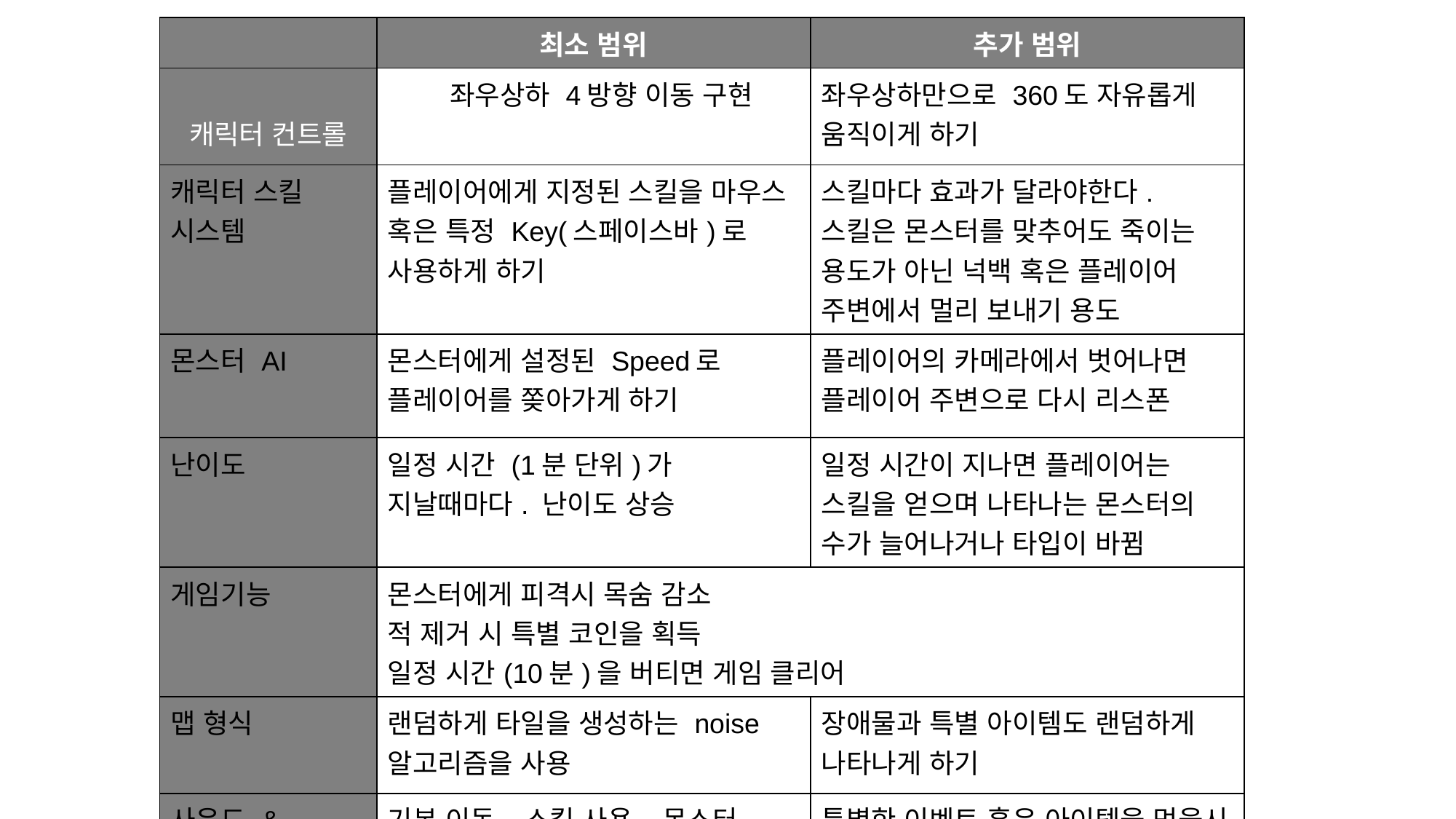

|  | 최소 범위 | 추가 범위 |
| --- | --- | --- |
| 캐릭터 컨트롤 | 좌우상하 4방향 이동 구현 | 좌우상하만으로 360도 자유롭게 움직이게 하기 |
| 캐릭터 스킬 시스템 | 플레이어에게 지정된 스킬을 마우스 혹은 특정 Key(스페이스바)로 사용하게 하기 | 스킬마다 효과가 달라야한다. 스킬은 몬스터를 맞추어도 죽이는 용도가 아닌 넉백 혹은 플레이어 주변에서 멀리 보내기 용도 |
| 몬스터 AI | 몬스터에게 설정된 Speed로 플레이어를 쫒아가게 하기 | 플레이어의 카메라에서 벗어나면 플레이어 주변으로 다시 리스폰 |
| 난이도 | 일정 시간 (1분 단위)가 지날때마다. 난이도 상승 | 일정 시간이 지나면 플레이어는 스킬을 얻으며 나타나는 몬스터의 수가 늘어나거나 타입이 바뀜 |
| 게임기능 | 몬스터에게 피격시 목숨 감소 적 제거 시 특별 코인을 획득 일정 시간(10분)을 버티면 게임 클리어 |  |
| 맵 형식 | 랜덤하게 타일을 생성하는 noise 알고리즘을 사용 | 장애물과 특별 아이템도 랜덤하게 나타나게 하기 |
| 사운드 & 애니메이션 | 기본 이동, 스킬 사용, 몬스터 효과음 등 | 특별한 이벤트 혹은 아이템을 먹을시 플레이어 이미지와 사운드 변경 |